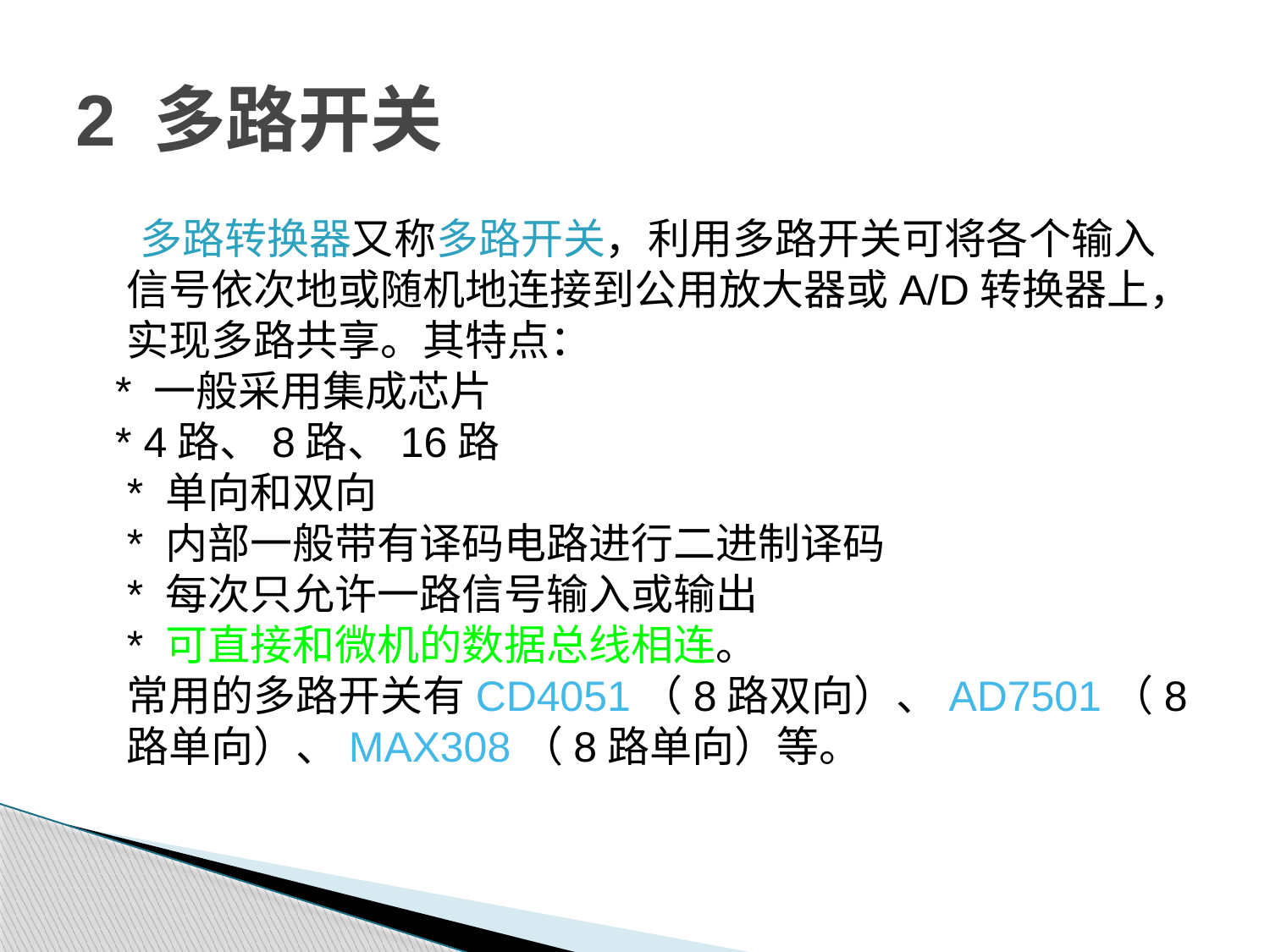

# 2 多路开关
    多路转换器又称多路开关，利用多路开关可将各个输入信号依次地或随机地连接到公用放大器或A/D转换器上，实现多路共享。其特点：
  * 一般采用集成芯片
  * 4路、8路、16路
	* 单向和双向
	* 内部一般带有译码电路进行二进制译码
	* 每次只允许一路信号输入或输出
	* 可直接和微机的数据总线相连。
	常用的多路开关有CD4051（8路双向）、AD7501（8路单向）、MAX308（8路单向）等。